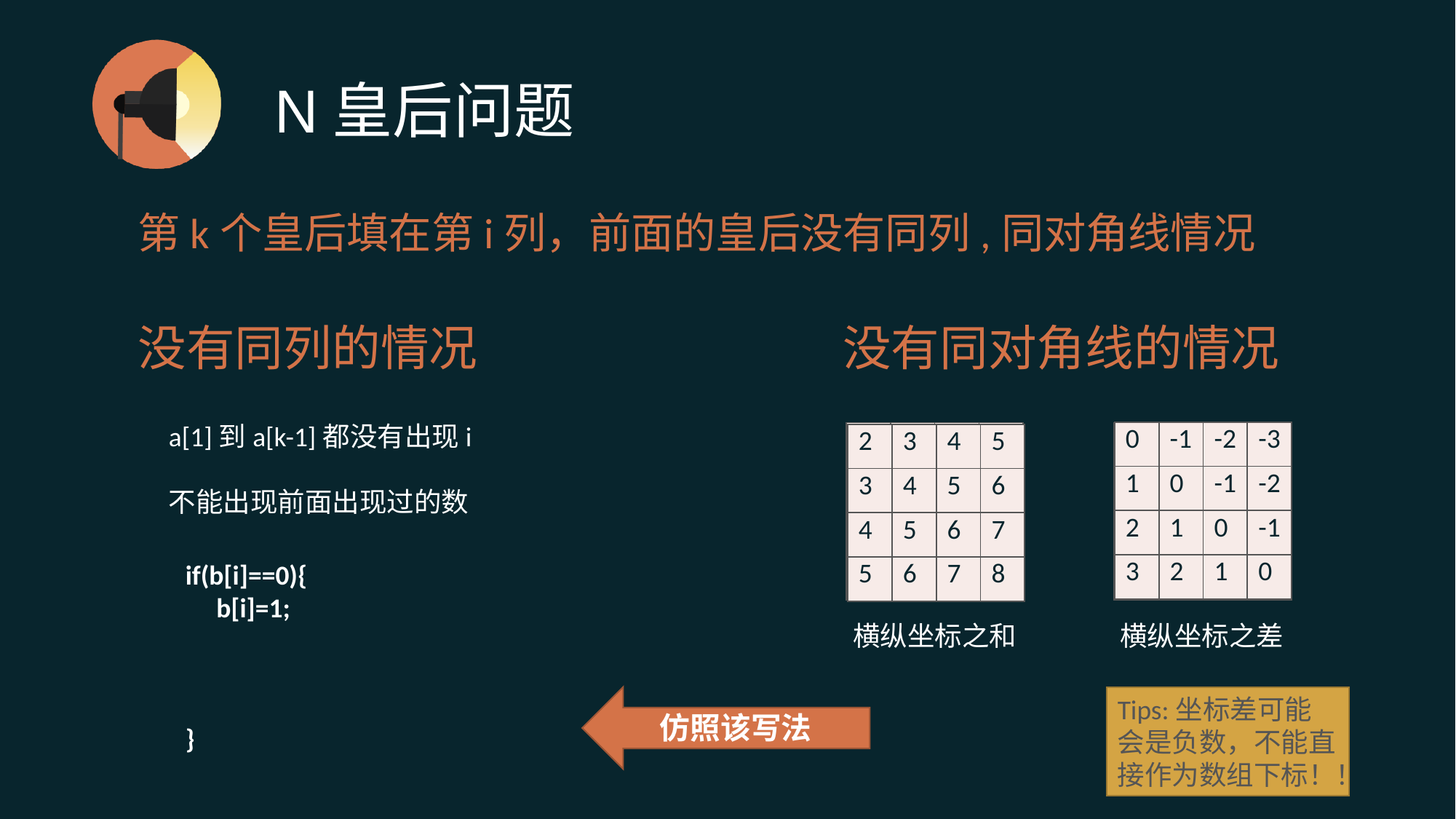

# N皇后问题
第k个皇后填在第i列，前面的皇后没有同列,同对角线情况
没有同列的情况
没有同对角线的情况
a[1]到a[k-1]都没有出现i

不能出现前面出现过的数
| 0 | -1 | -2 | -3 |
| --- | --- | --- | --- |
| 1 | 0 | -1 | -2 |
| 2 | 1 | 0 | -1 |
| 3 | 2 | 1 | 0 |
|  |  |  |  |
| --- | --- | --- | --- |
|  |  |  |  |
|  |  |  |  |
|  |  |  |  |
|  |  |  |  |
| --- | --- | --- | --- |
|  |  |  |  |
|  |  |  |  |
|  |  |  |  |
| 2 | 3 | 4 | 5 |
| --- | --- | --- | --- |
| 3 | 4 | 5 | 6 |
| 4 | 5 | 6 | 7 |
| 5 | 6 | 7 | 8 |
if(b[i]==0){
     b[i]=1;

}
横纵坐标之和
横纵坐标之差

仿照该写法
Tips:坐标差可能会是负数，不能直接作为数组下标！！